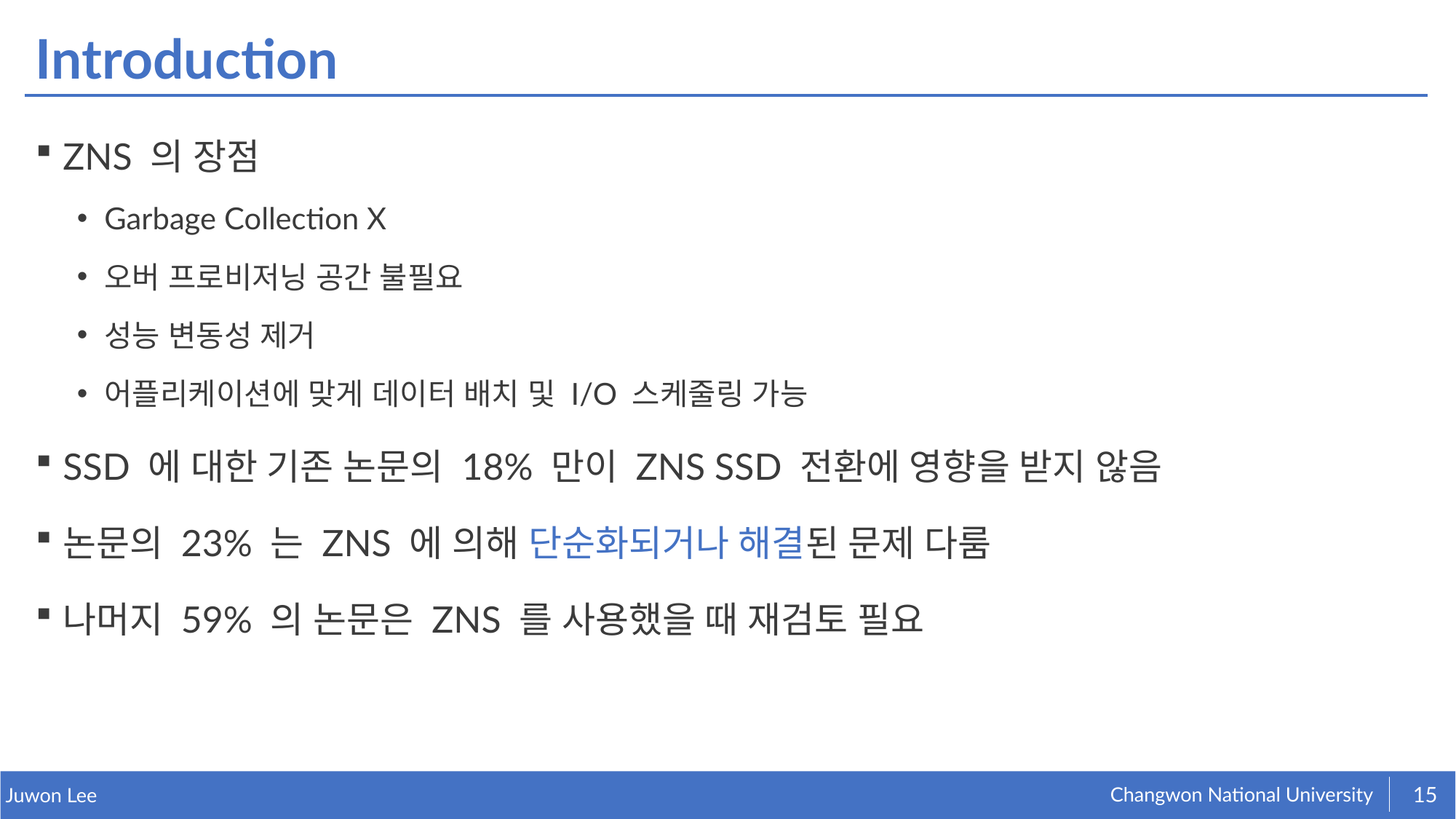

# Introduction
ZNS 의 장점
Garbage Collection X
오버 프로비저닝 공간 불필요
성능 변동성 제거
어플리케이션에 맞게 데이터 배치 및 I/O 스케줄링 가능
SSD 에 대한 기존 논문의 18% 만이 ZNS SSD 전환에 영향을 받지 않음
논문의 23% 는 ZNS 에 의해 단순화되거나 해결된 문제 다룸
나머지 59% 의 논문은 ZNS 를 사용했을 때 재검토 필요

15